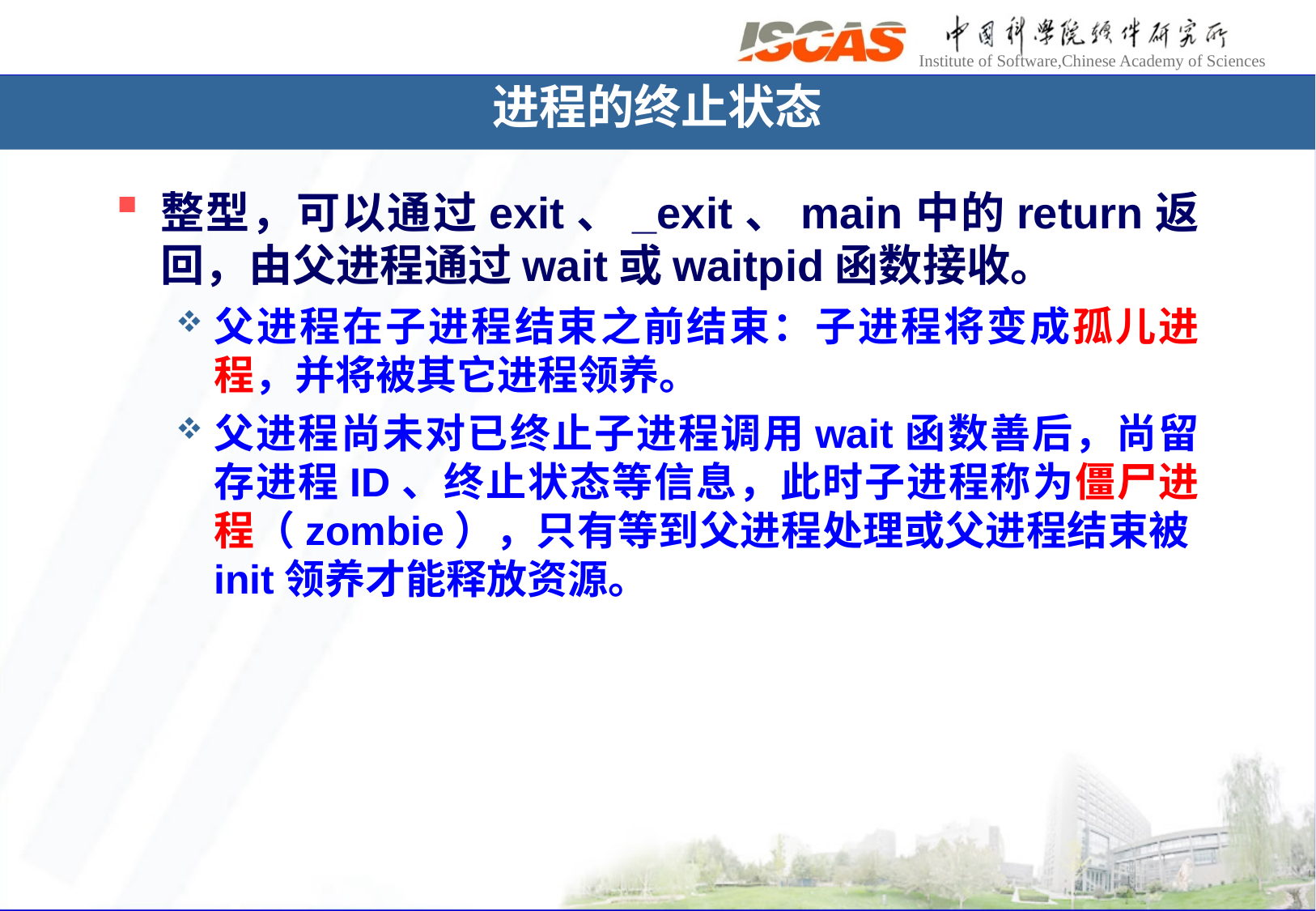

# 进程的终止状态
整型，可以通过exit、_exit、main中的return返回，由父进程通过wait或waitpid函数接收。
父进程在子进程结束之前结束：子进程将变成孤儿进程，并将被其它进程领养。
父进程尚未对已终止子进程调用wait函数善后，尚留存进程ID、终止状态等信息，此时子进程称为僵尸进程（zombie），只有等到父进程处理或父进程结束被init领养才能释放资源。